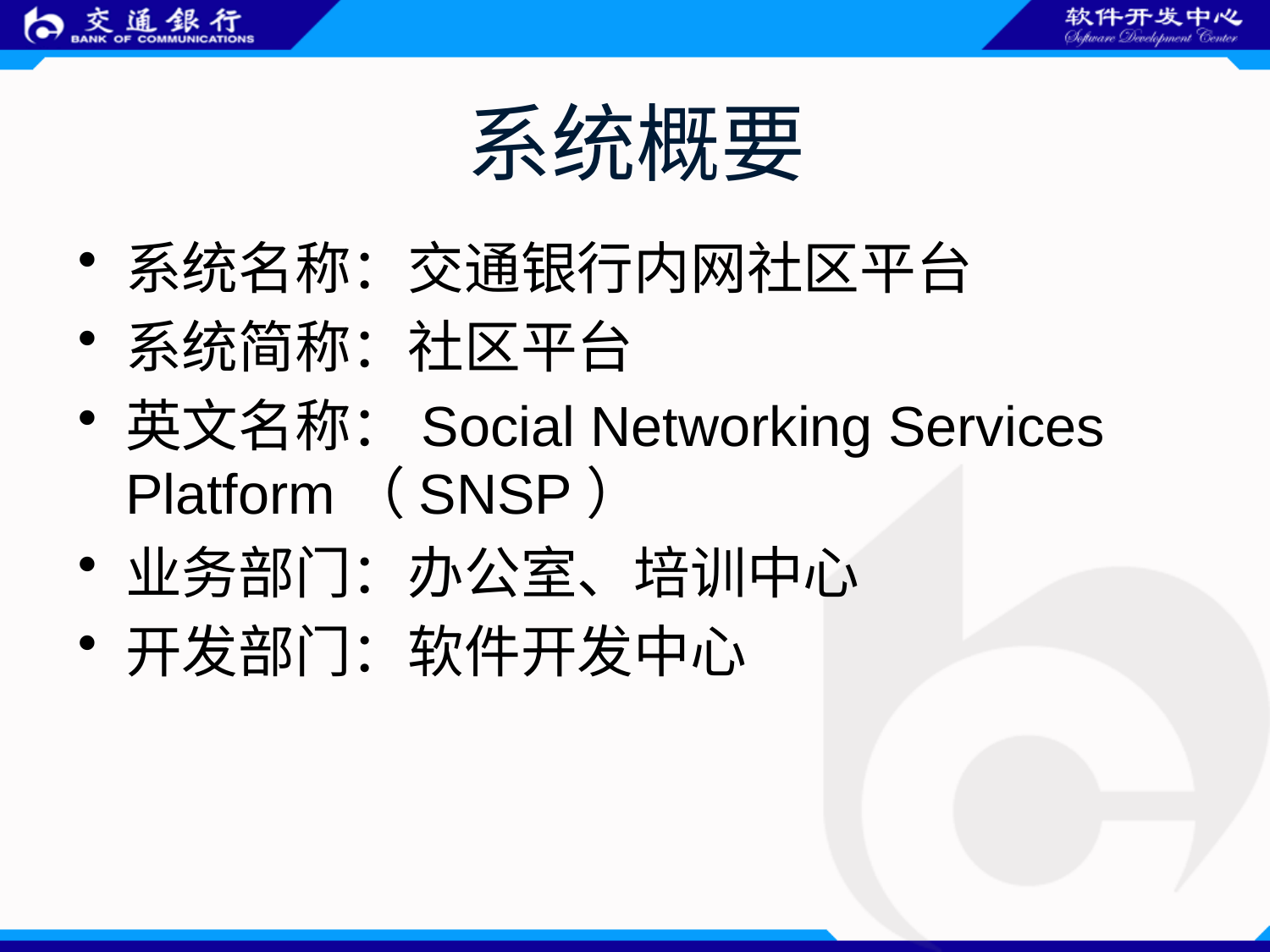

# 系统概要
系统名称：交通银行内网社区平台
系统简称：社区平台
英文名称：Social Networking Services Platform（SNSP）
业务部门：办公室、培训中心
开发部门：软件开发中心